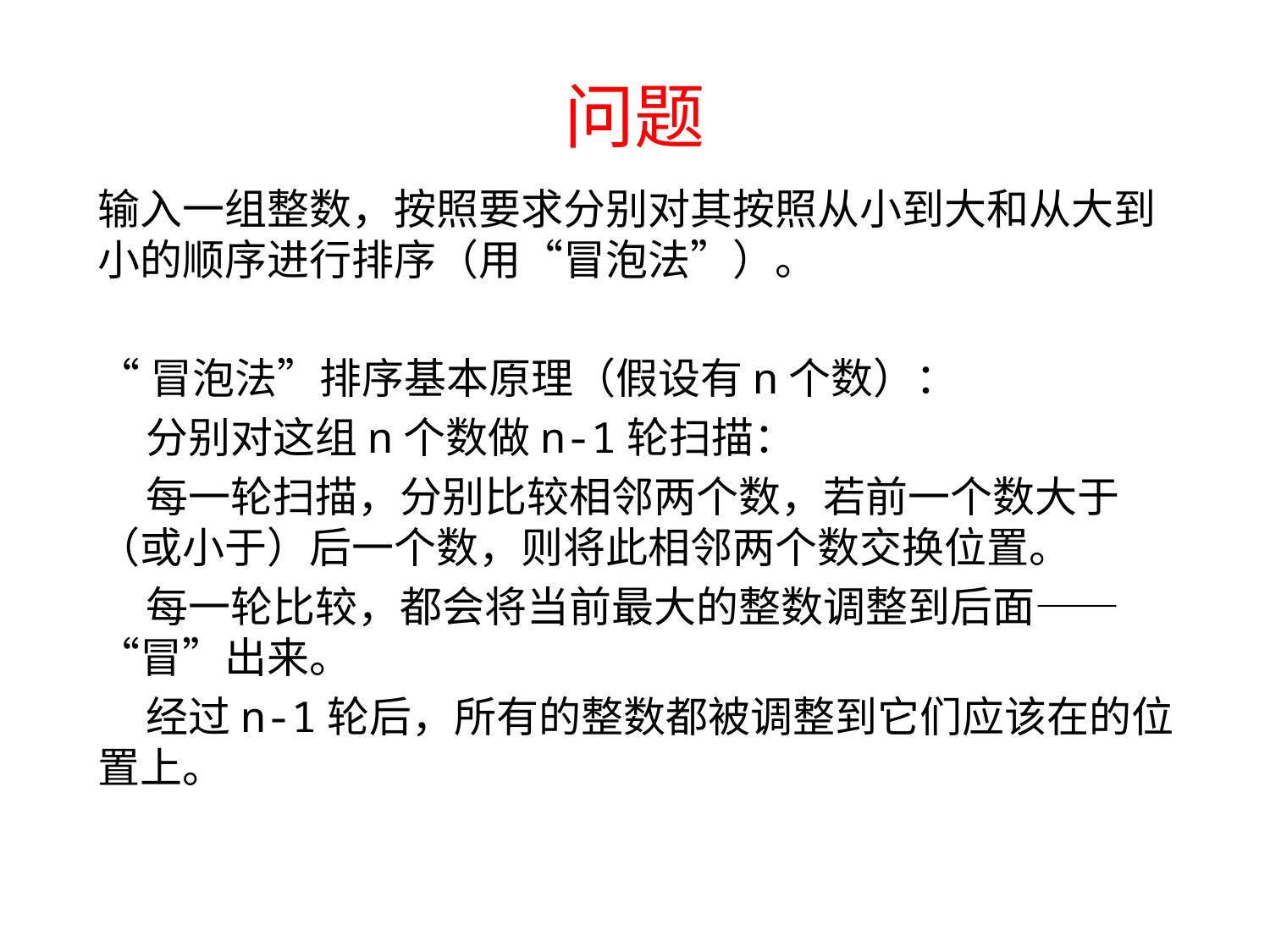

# 问题
输入一组整数，按照要求分别对其按照从小到大和从大到小的顺序进行排序（用“冒泡法”）。

“冒泡法”排序基本原理（假设有n个数）：
    分别对这组n个数做n-1轮扫描：
    每一轮扫描，分别比较相邻两个数，若前一个数大于（或小于）后一个数，则将此相邻两个数交换位置。
    每一轮比较，都会将当前最大的整数调整到后面——“冒”出来。
    经过n-1轮后，所有的整数都被调整到它们应该在的位置上。